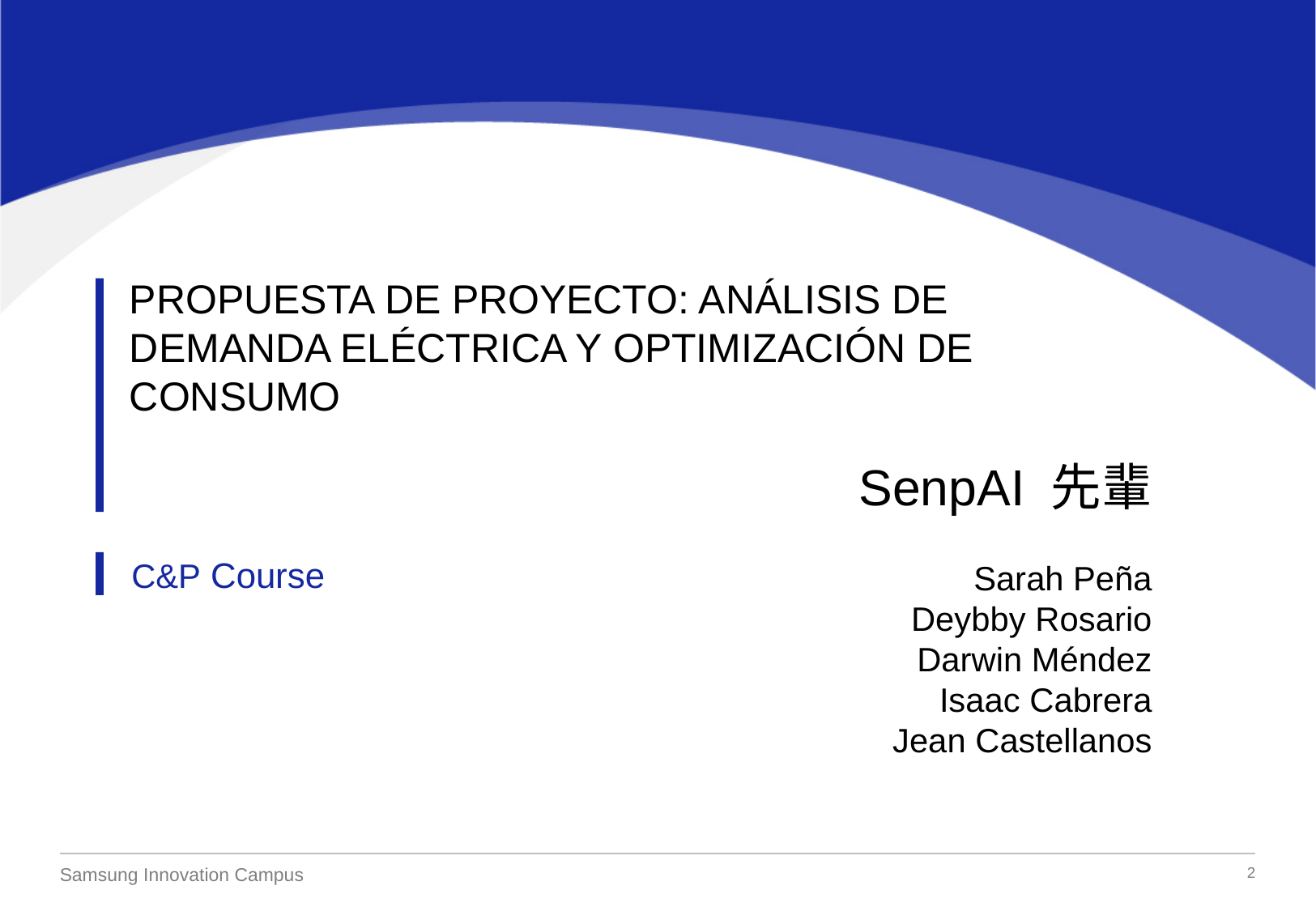

PROPUESTA DE PROYECTO: ANÁLISIS DE DEMANDA ELÉCTRICA Y OPTIMIZACIÓN DE CONSUMO
SenpAI 先輩

Sarah Peña
Deybby Rosario
Darwin Méndez
Isaac Cabrera
Jean Castellanos